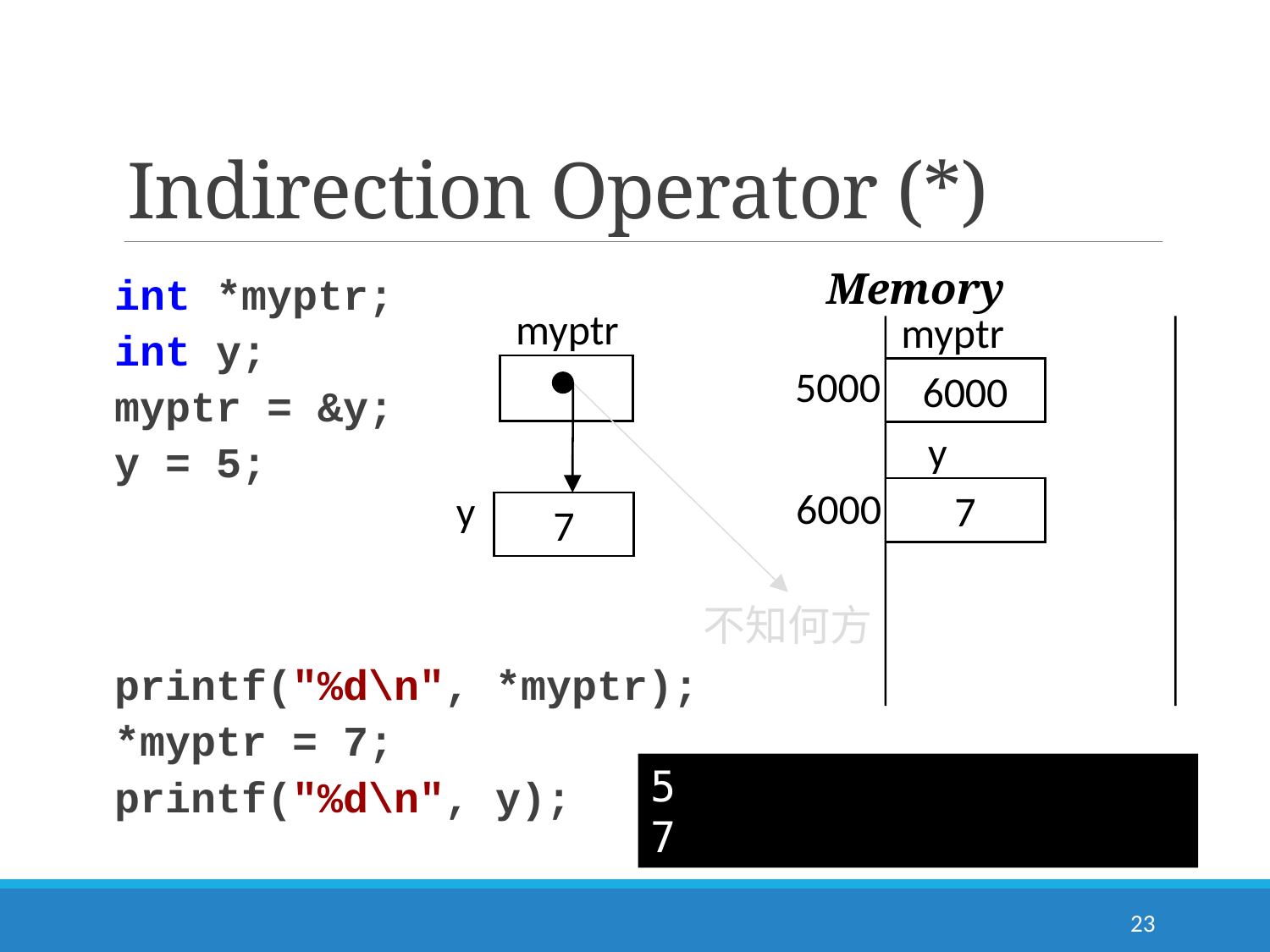

# Indirection Operator (*)
Memory
int *myptr;
int y;
myptr = &y;
y = 5;

printf("%d\n", *myptr);
*myptr = 7;
printf("%d\n", y);
myptr
myptr

5000

怪怪值
6000

y
6000
7
y
5
7
5
不知何方
5
7
23